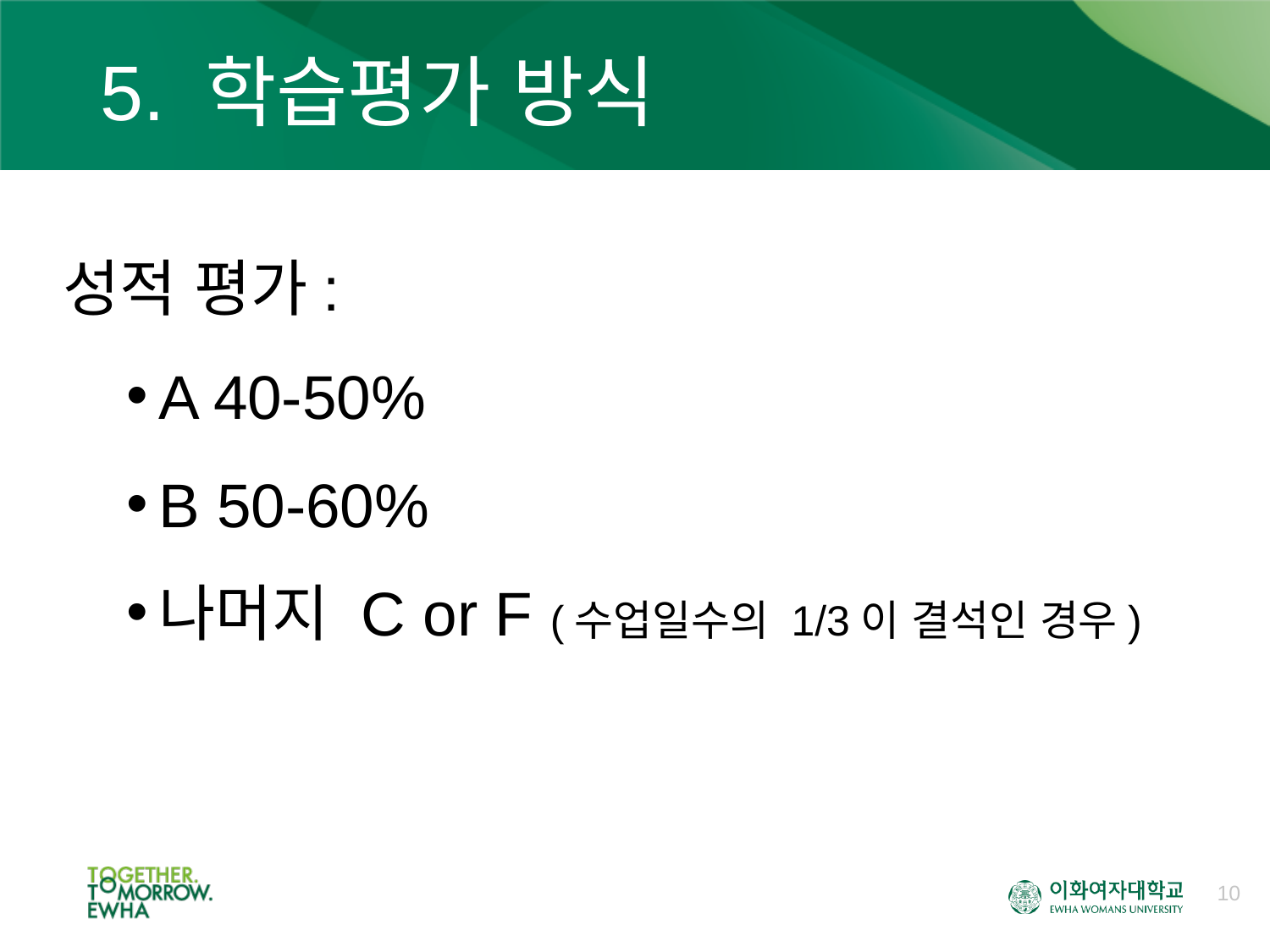

# 5. 학습평가 방식
성적 평가:
A 40-50%
B 50-60%
나머지 C or F (수업일수의 1/3이 결석인 경우)
10